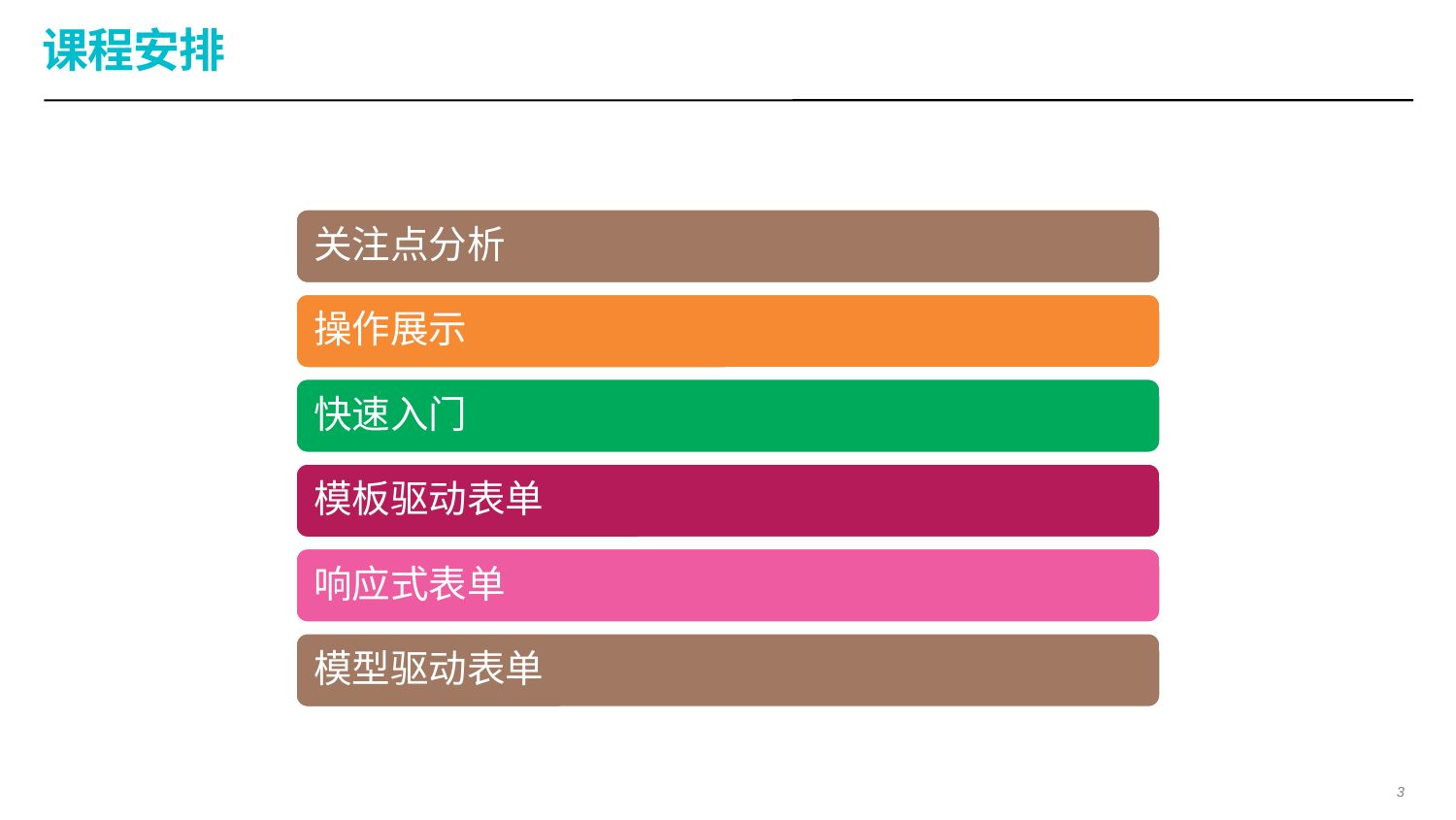

# 课程安排
关注点分析
操作展示
快速入门
模板驱动表单
响应式表单
模型驱动表单
3